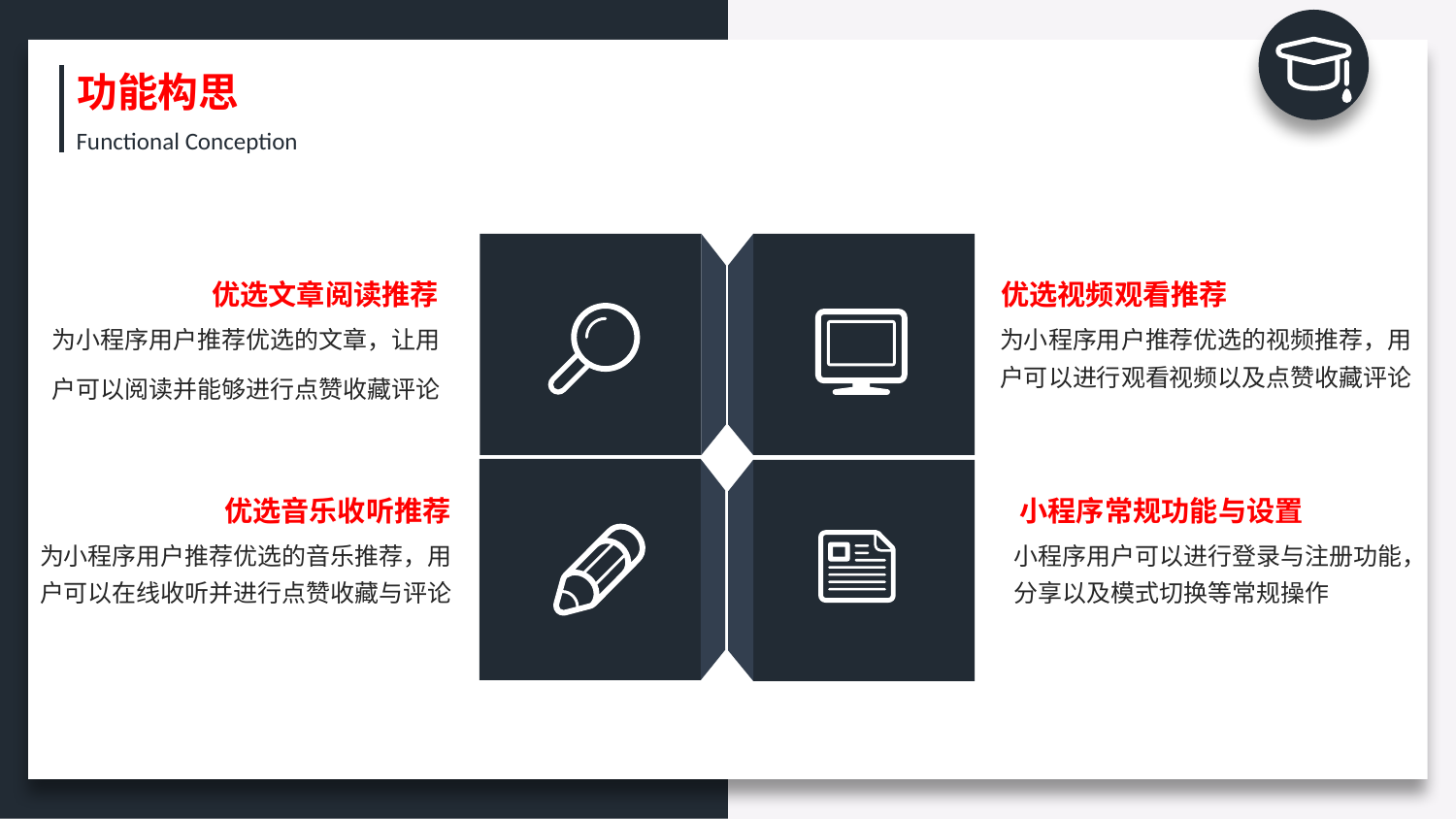

功能构思
Functional Conception

优选文章阅读推荐
优选视频观看推荐

为小程序用户推荐优选的文章，让用
户可以阅读并能够进行点赞收藏评论

为小程序用户推荐优选的视频推荐，用户可以进行观看视频以及点赞收藏评论

优选音乐收听推荐
小程序常规功能与设置

为小程序用户推荐优选的音乐推荐，用户可以在线收听并进行点赞收藏与评论
小程序用户可以进行登录与注册功能，分享以及模式切换等常规操作